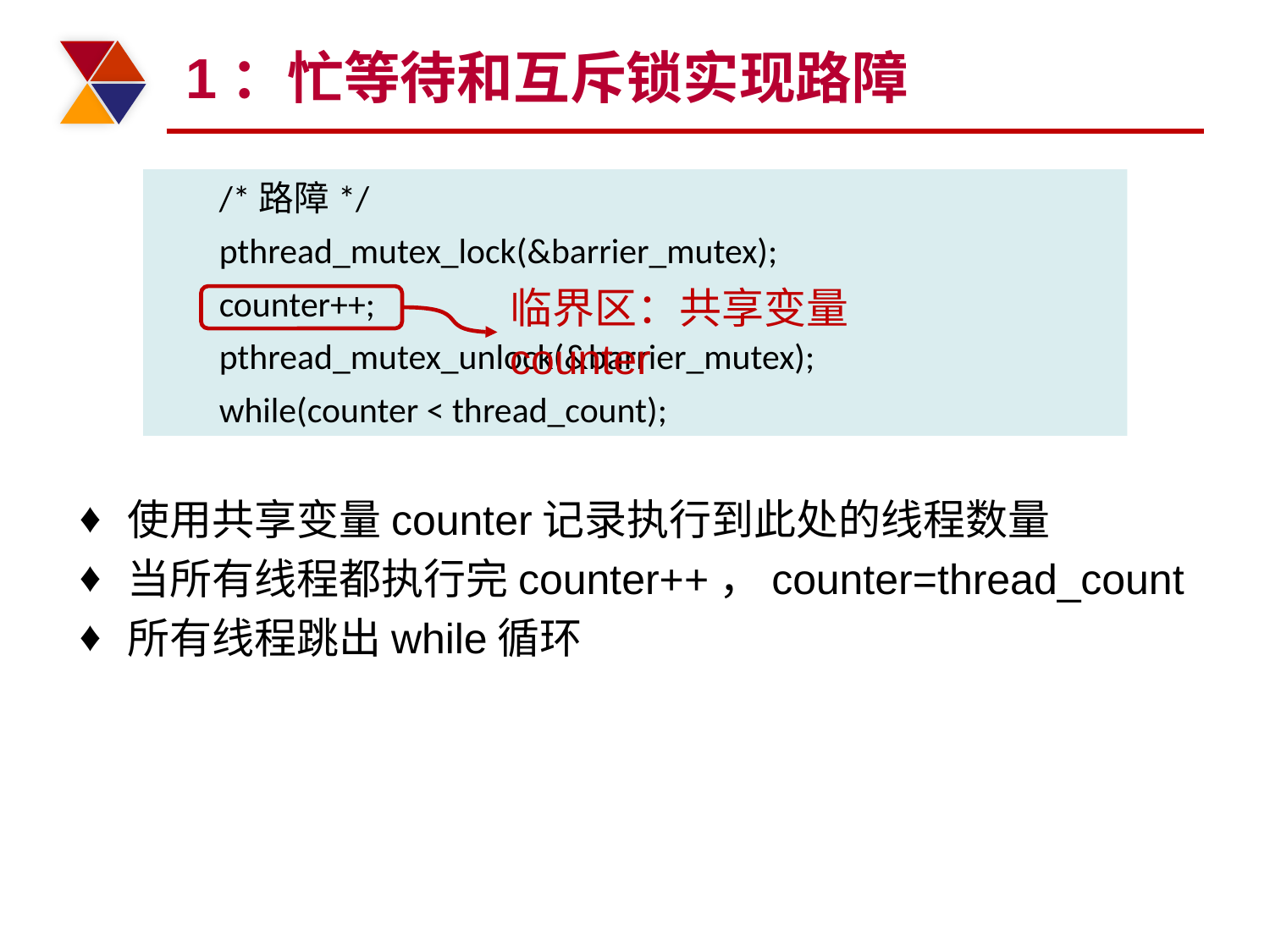

# 1：忙等待和互斥锁实现路障
/*路障*/
pthread_mutex_lock(&barrier_mutex);
counter++;
pthread_mutex_unlock(&barrier_mutex);
while(counter < thread_count);
临界区：共享变量counter

使用共享变量counter记录执行到此处的线程数量
当所有线程都执行完counter++，counter=thread_count
所有线程跳出while循环